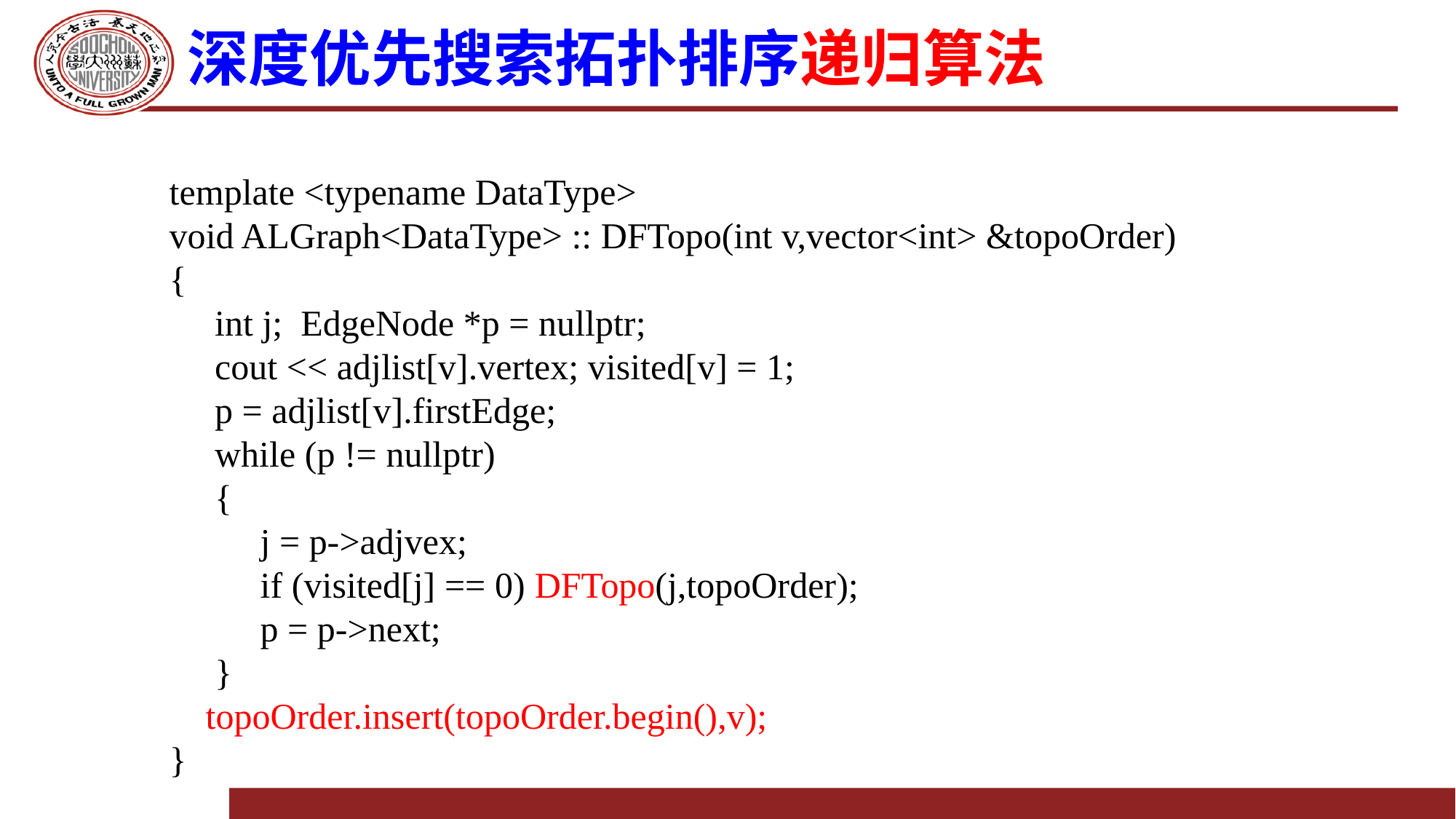

# 深度优先搜索拓扑排序递归算法
template <typename DataType>
void ALGraph<DataType> :: DFTopo(int v,vector<int> &topoOrder)
{
     int j;  EdgeNode *p = nullptr;
     cout << adjlist[v].vertex; visited[v] = 1;
     p = adjlist[v].firstEdge;
     while (p != nullptr)
     {
          j = p->adjvex;
          if (visited[j] == 0) DFTopo(j,topoOrder);
          p = p->next;
     }
    topoOrder.insert(topoOrder.begin(),v);
}